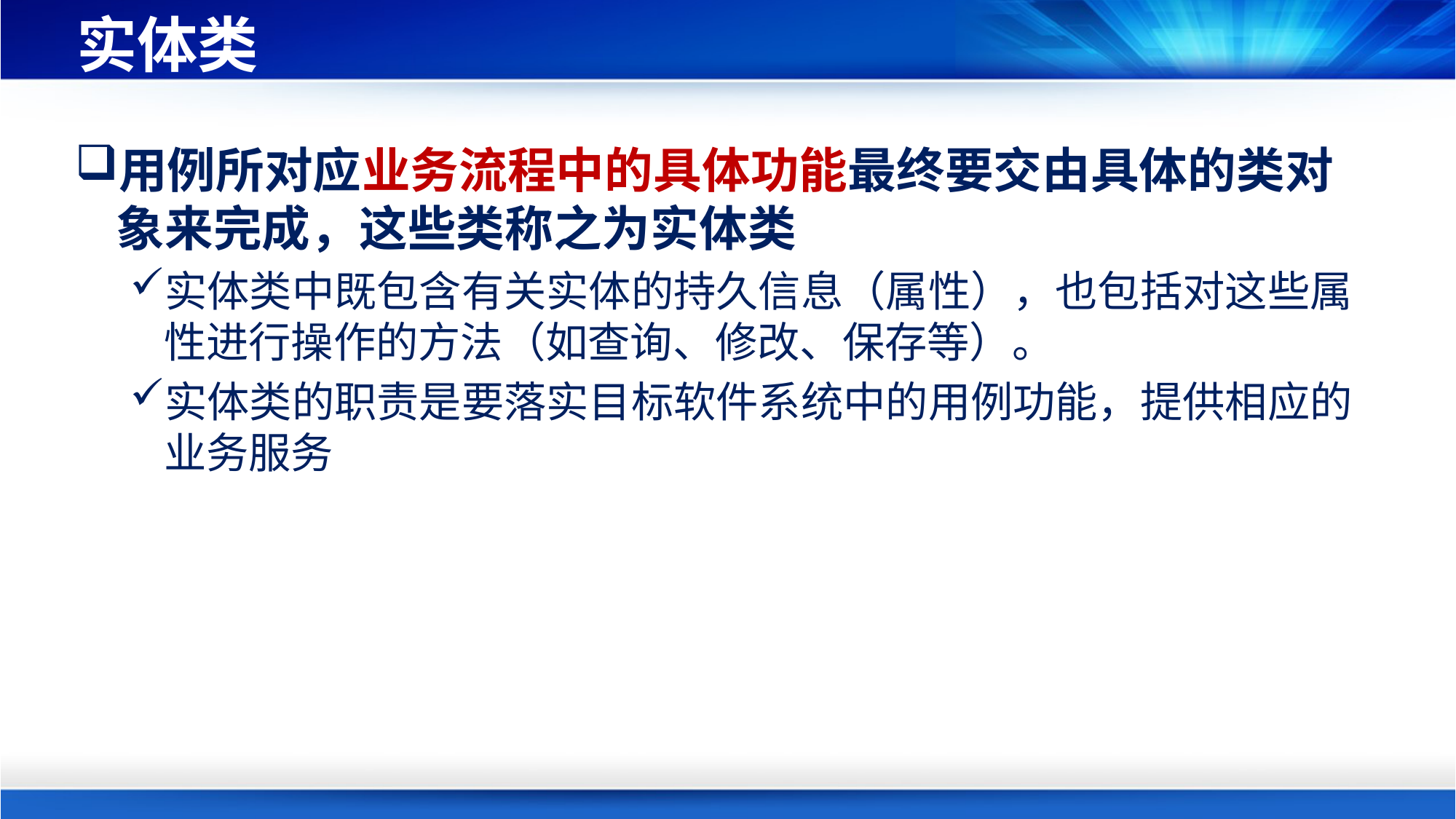

# 实体类
用例所对应业务流程中的具体功能最终要交由具体的类对象来完成，这些类称之为实体类
实体类中既包含有关实体的持久信息（属性），也包括对这些属性进行操作的方法（如查询、修改、保存等）。
实体类的职责是要落实目标软件系统中的用例功能，提供相应的业务服务